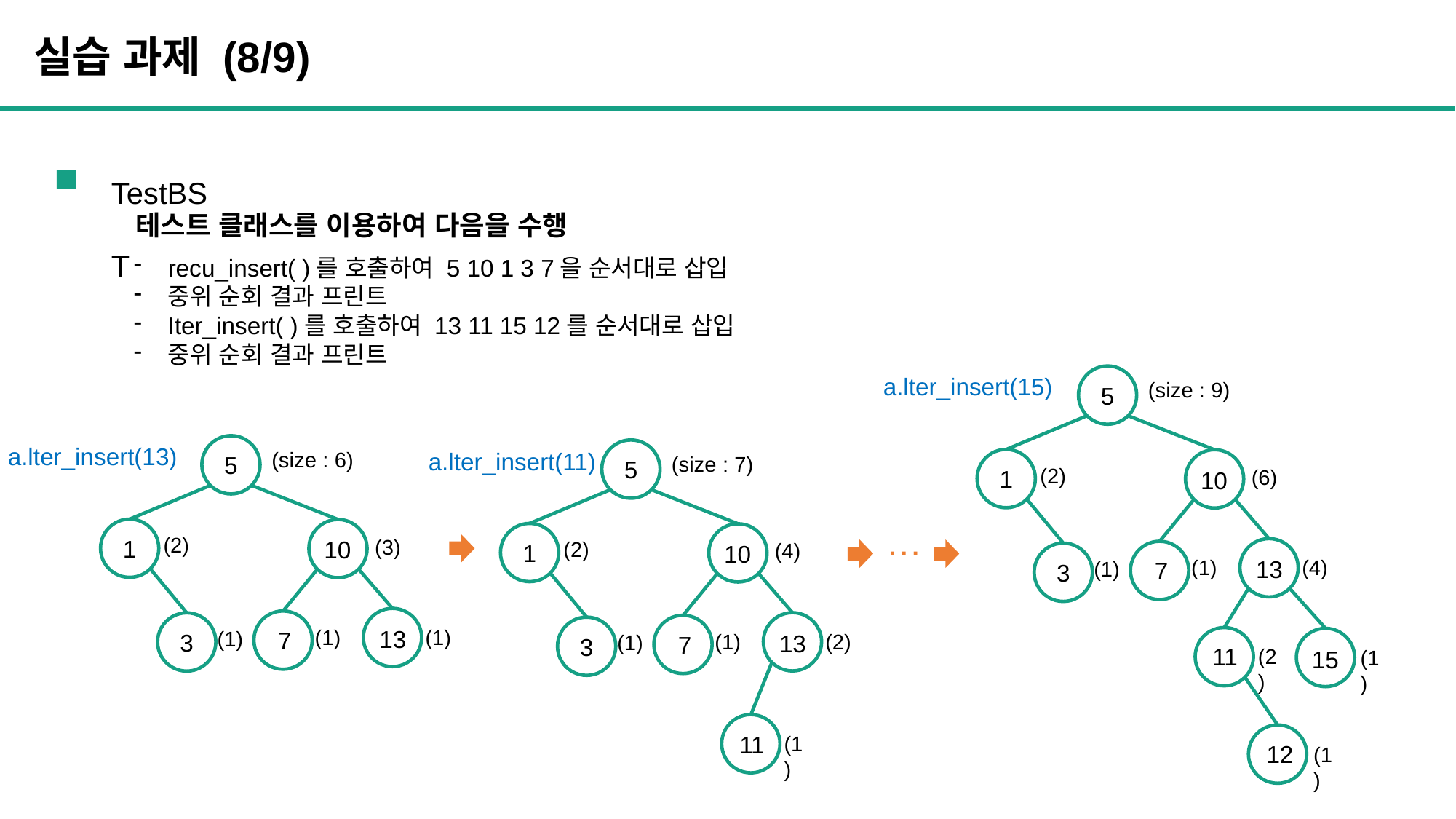

실습 과제 (8/9)
TestBST

테스트 클래스를 이용하여 다음을 수행
recu_insert( )를 호출하여 5 10 1 3 7을 순서대로 삽입
중위 순회 결과 프린트
Iter_insert( )를 호출하여 13 11 15 12를 순서대로 삽입
중위 순회 결과 프린트
a.lter_insert(15)
5
1

10

3
7
(size : 9)
(2)
(6)
(1)
(1)

13
(4)
11
15
12

(2)
(1)
(1)
a.lter_insert(13)
5
1

10

3
7
(size : 6)
(2)
(3)
(1)
(1)

13
(1)
5
1

10

3
7
(size : 7)
(2)
(4)
(1)
(1)

13
(2)
11

a.lter_insert(11)
…

(1)